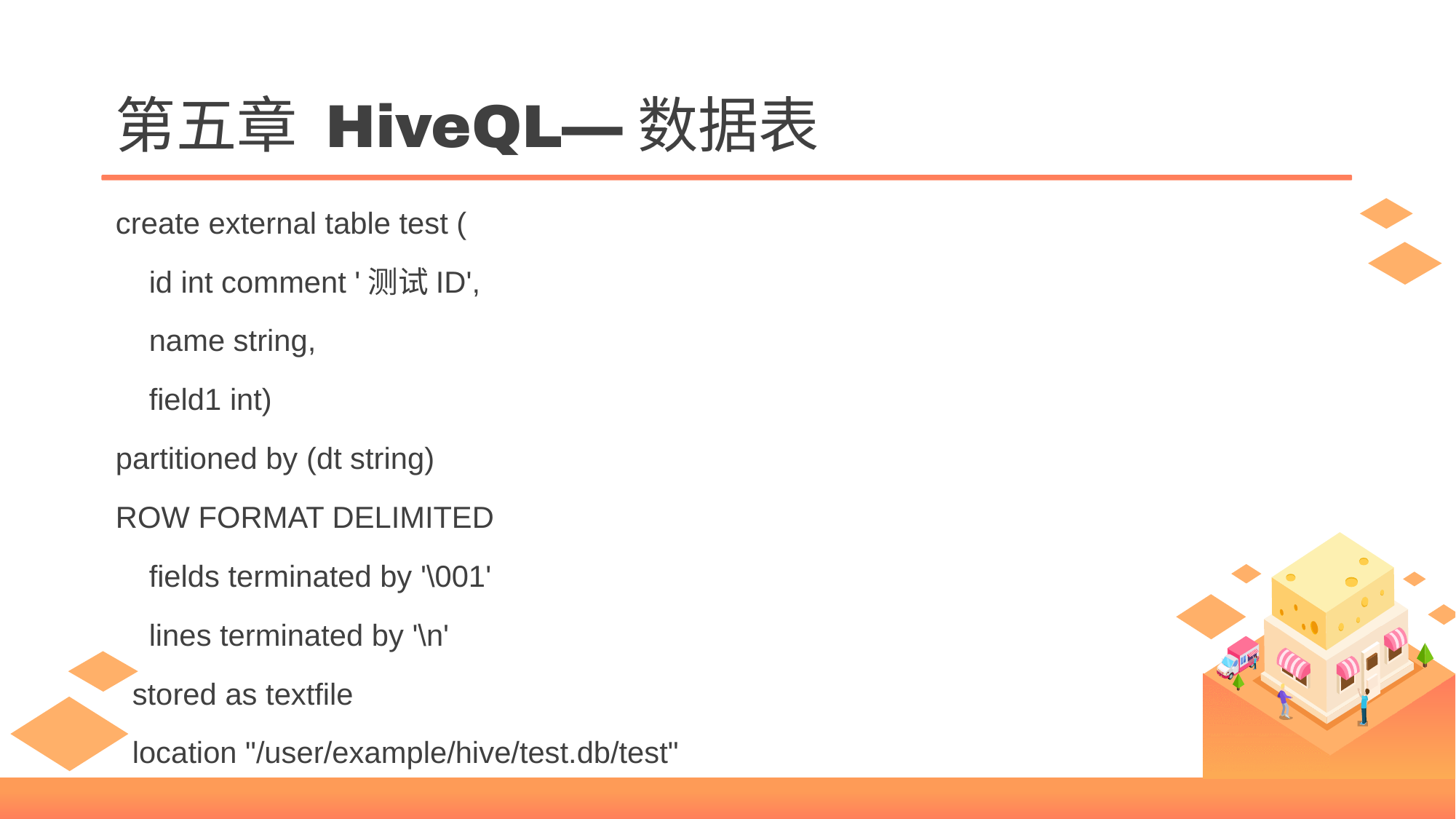

# 第五章 HiveQL—数据表
create external table test (
    id int comment '测试ID',
    name string,
    field1 int)
partitioned by (dt string)
ROW FORMAT DELIMITED
    fields terminated by '\001'
    lines terminated by '\n'
  stored as textfile
  location "/user/example/hive/test.db/test"